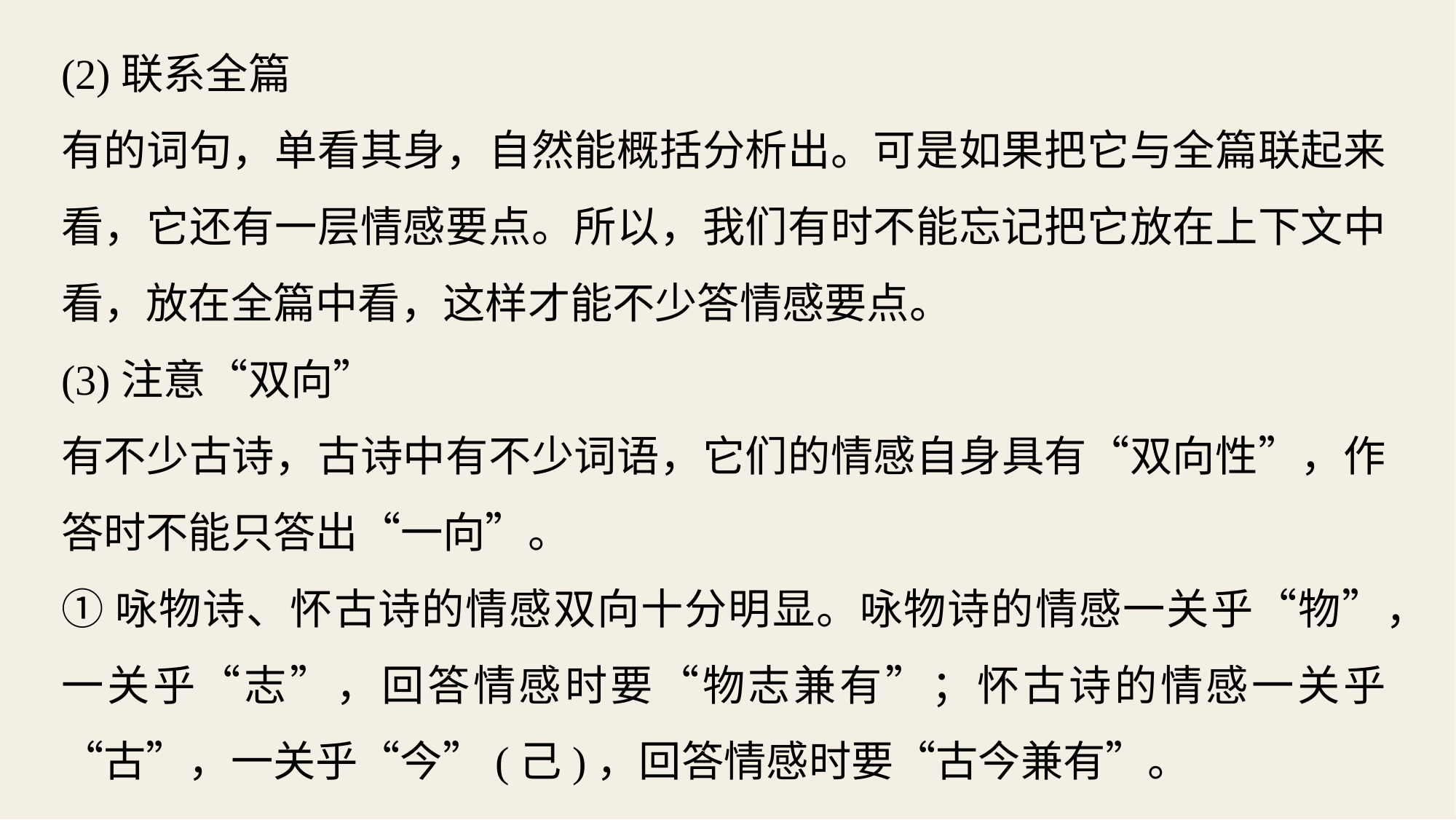

(2)联系全篇
有的词句，单看其身，自然能概括分析出。可是如果把它与全篇联起来看，它还有一层情感要点。所以，我们有时不能忘记把它放在上下文中看，放在全篇中看，这样才能不少答情感要点。
(3)注意“双向”
有不少古诗，古诗中有不少词语，它们的情感自身具有“双向性”，作答时不能只答出“一向”。
①咏物诗、怀古诗的情感双向十分明显。咏物诗的情感一关乎“物”，一关乎“志”，回答情感时要“物志兼有”；怀古诗的情感一关乎“古”，一关乎“今”(己)，回答情感时要“古今兼有”。